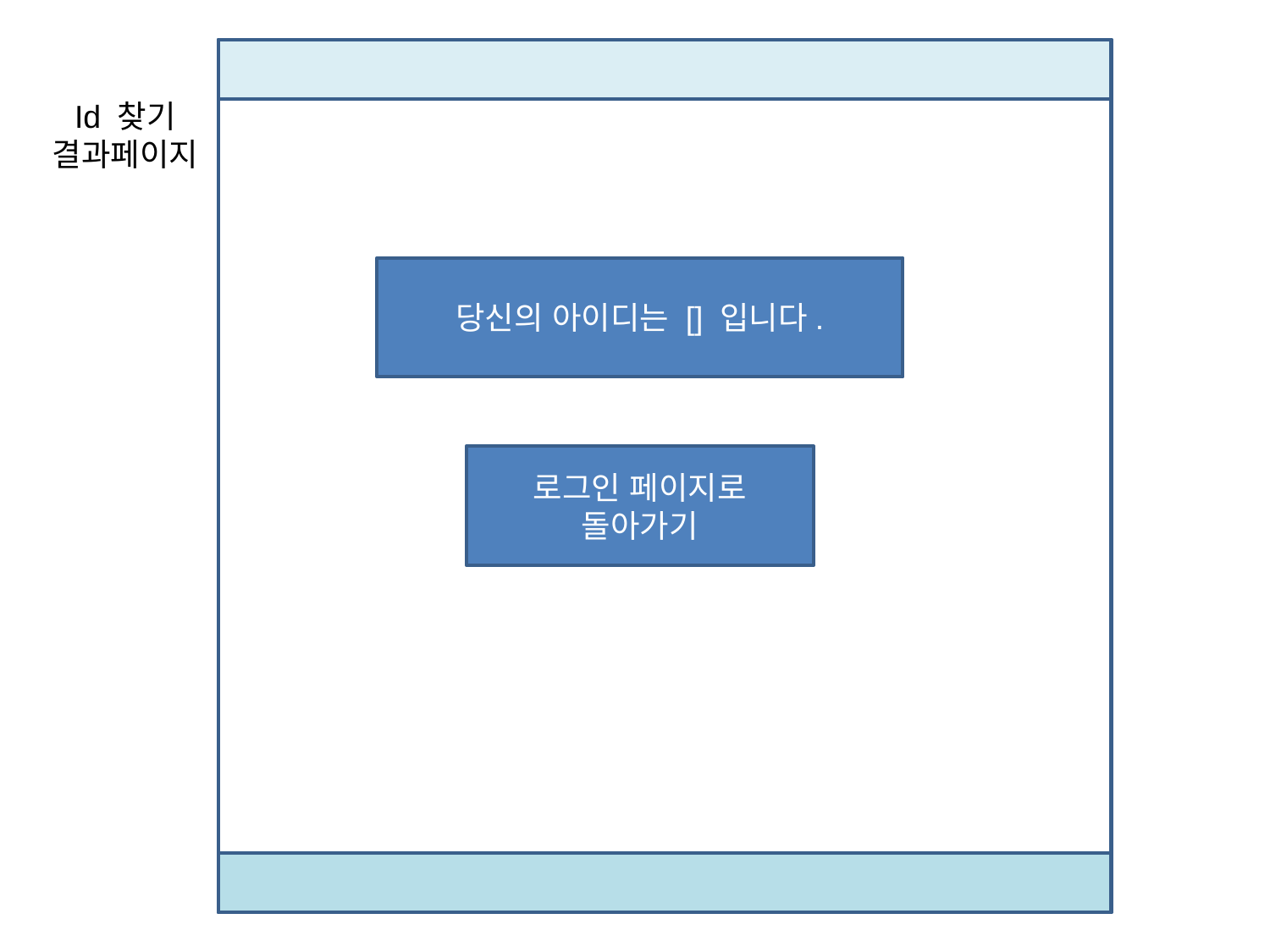

Id 찾기
결과페이지
당신의 아이디는 [] 입니다.
로그인 페이지로 돌아가기